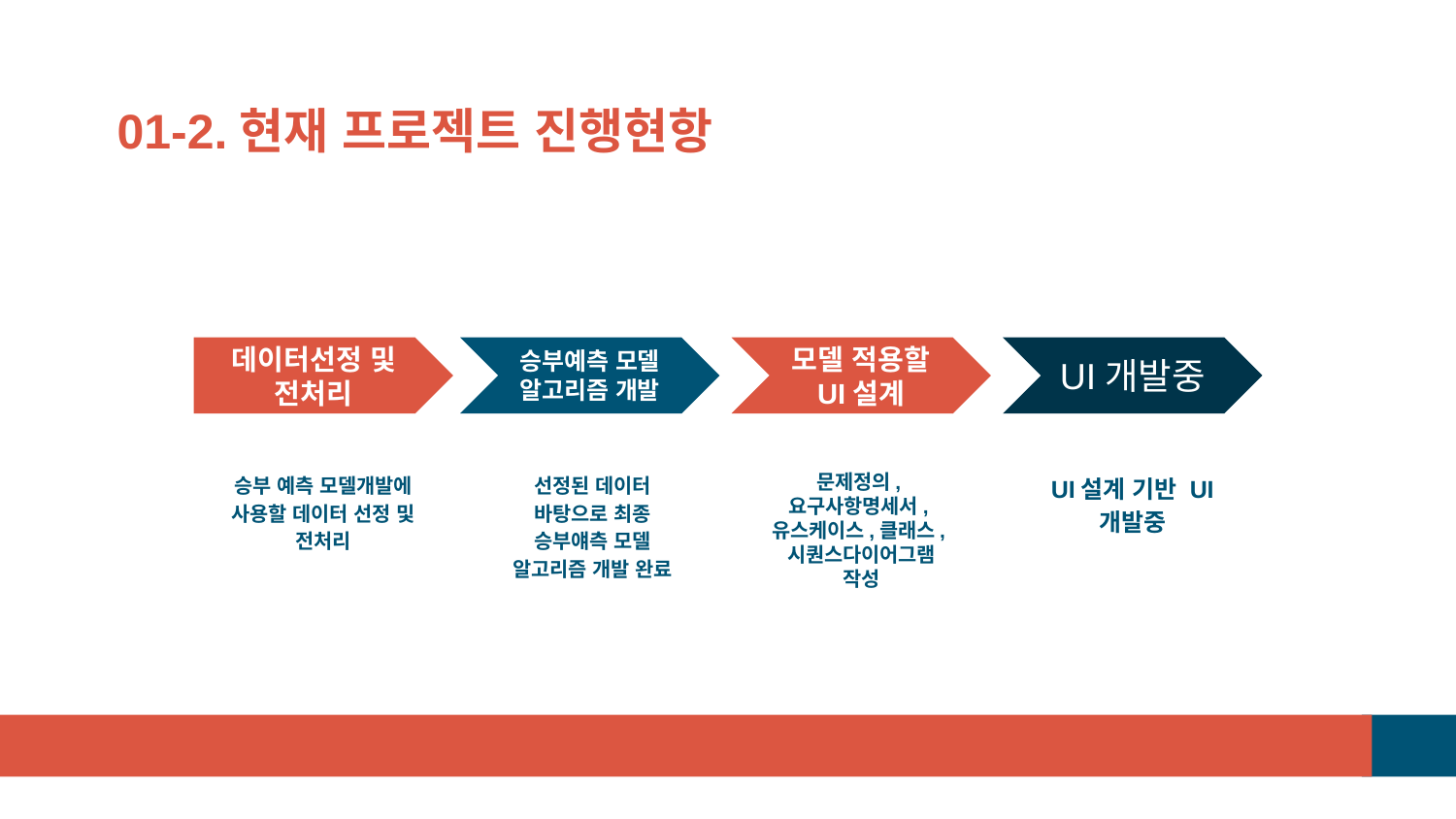

# 01-2.현재 프로젝트 진행현항
데이터선정 및 전처리
승부예측 모델 알고리즘 개발
모델 적용할 UI설계
UI개발중
승부 예측 모델개발에 사용할 데이터 선정 및 전처리
선정된 데이터 바탕으로 최종 승부얘측 모델 알고리즘 개발 완료
문제정의,요구사항명세서,유스케이스,클래스,시퀀스다이어그램 작성
UI설계 기반 UI 개발중